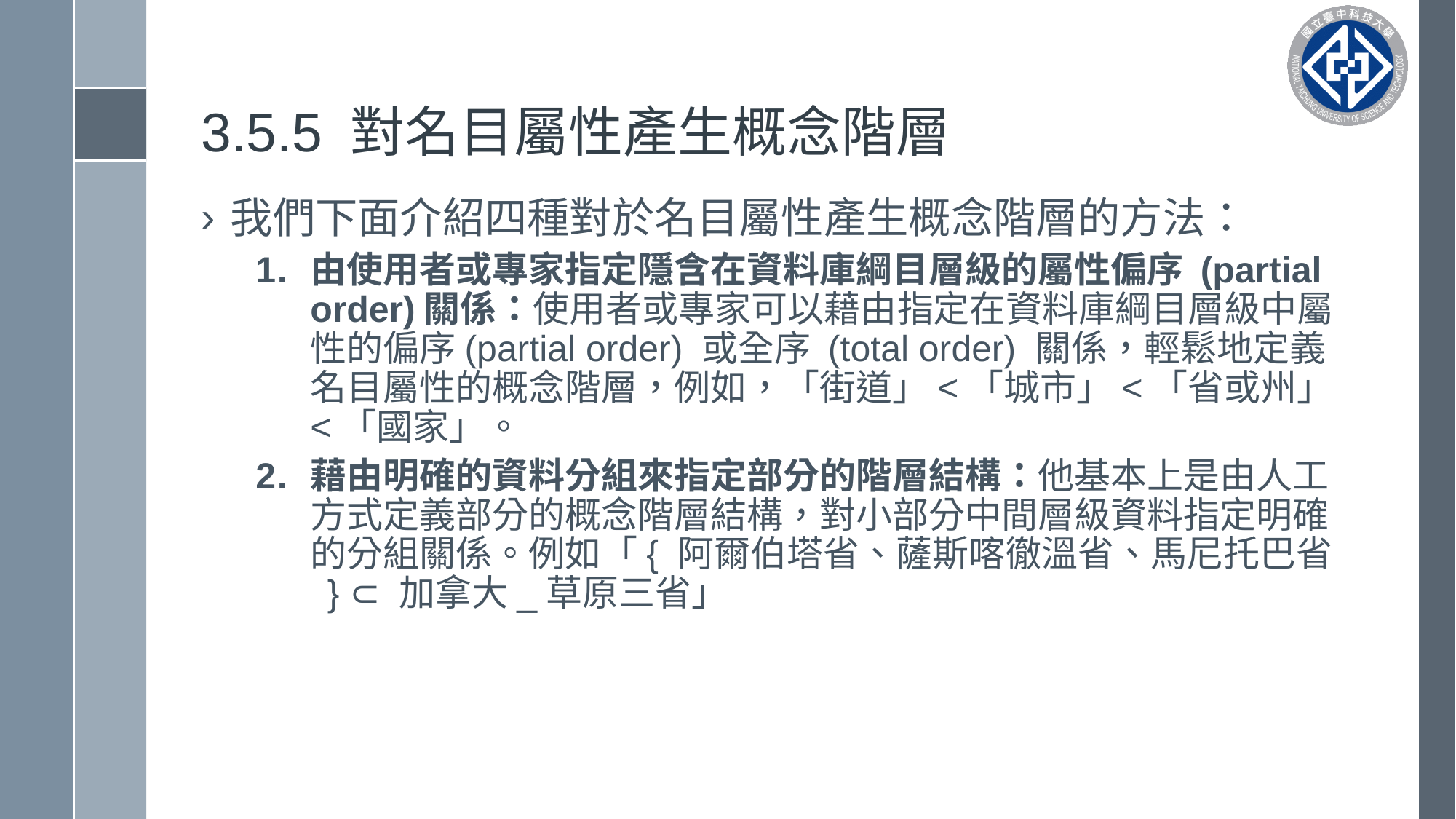

# 3.5.5 對名目屬性產生概念階層
我們下面介紹四種對於名目屬性產生概念階層的方法：
由使用者或專家指定隱含在資料庫綱目層級的屬性偏序 (partial order)關係：使用者或專家可以藉由指定在資料庫綱目層級中屬性的偏序(partial order) 或全序 (total order) 關係，輕鬆地定義名目屬性的概念階層，例如，「街道」<「城市」<「省或州」<「國家」。
藉由明確的資料分組來指定部分的階層結構：他基本上是由人工方式定義部分的概念階層結構，對小部分中間層級資料指定明確的分組關係。例如「{ 阿爾伯塔省、薩斯喀徹溫省、馬尼托巴省 } ⊂ 加拿大_草原三省」